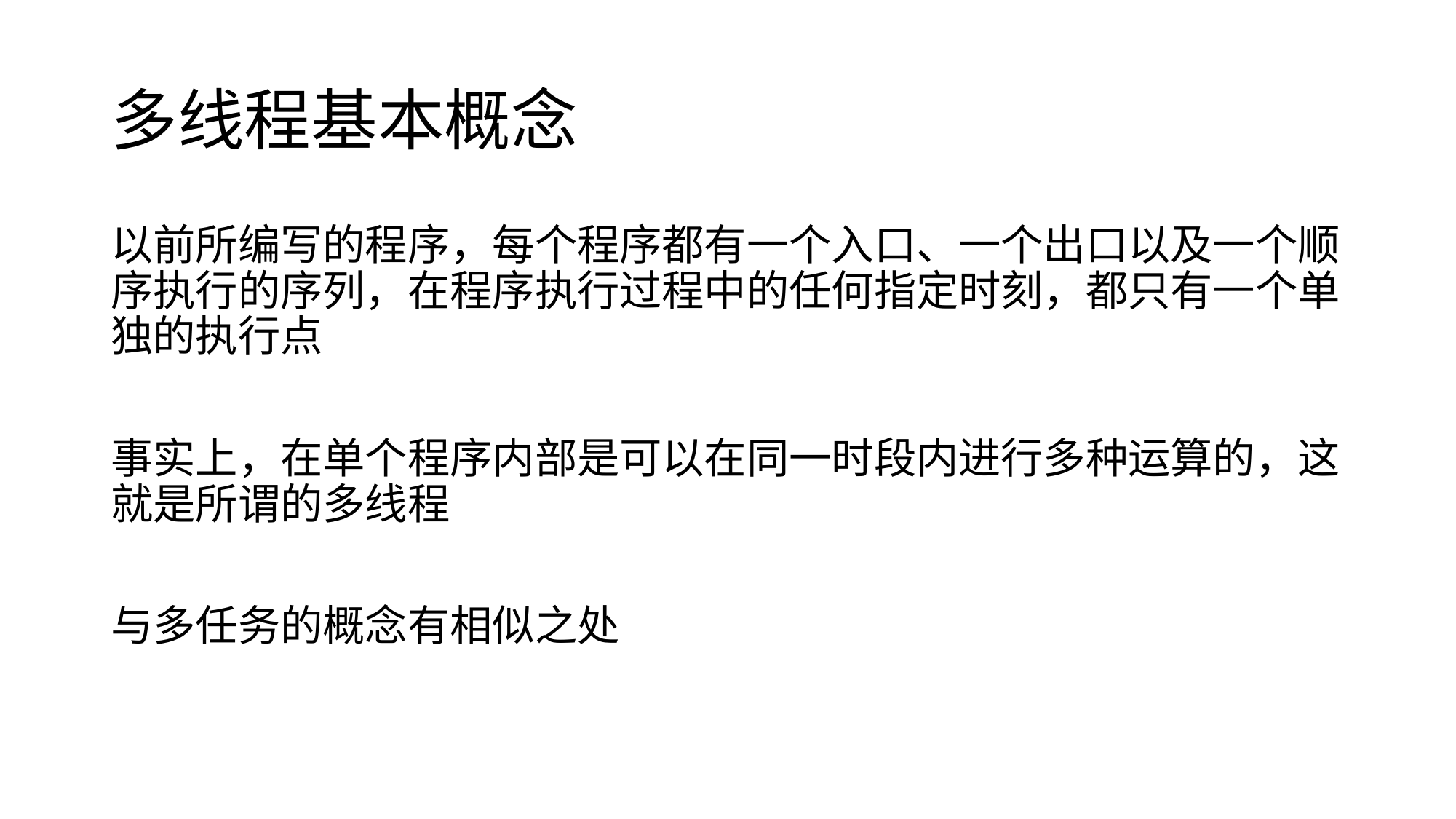

# 多线程基本概念
以前所编写的程序，每个程序都有一个入口、一个出口以及一个顺序执行的序列，在程序执行过程中的任何指定时刻，都只有一个单独的执行点

事实上，在单个程序内部是可以在同一时段内进行多种运算的，这就是所谓的多线程

与多任务的概念有相似之处